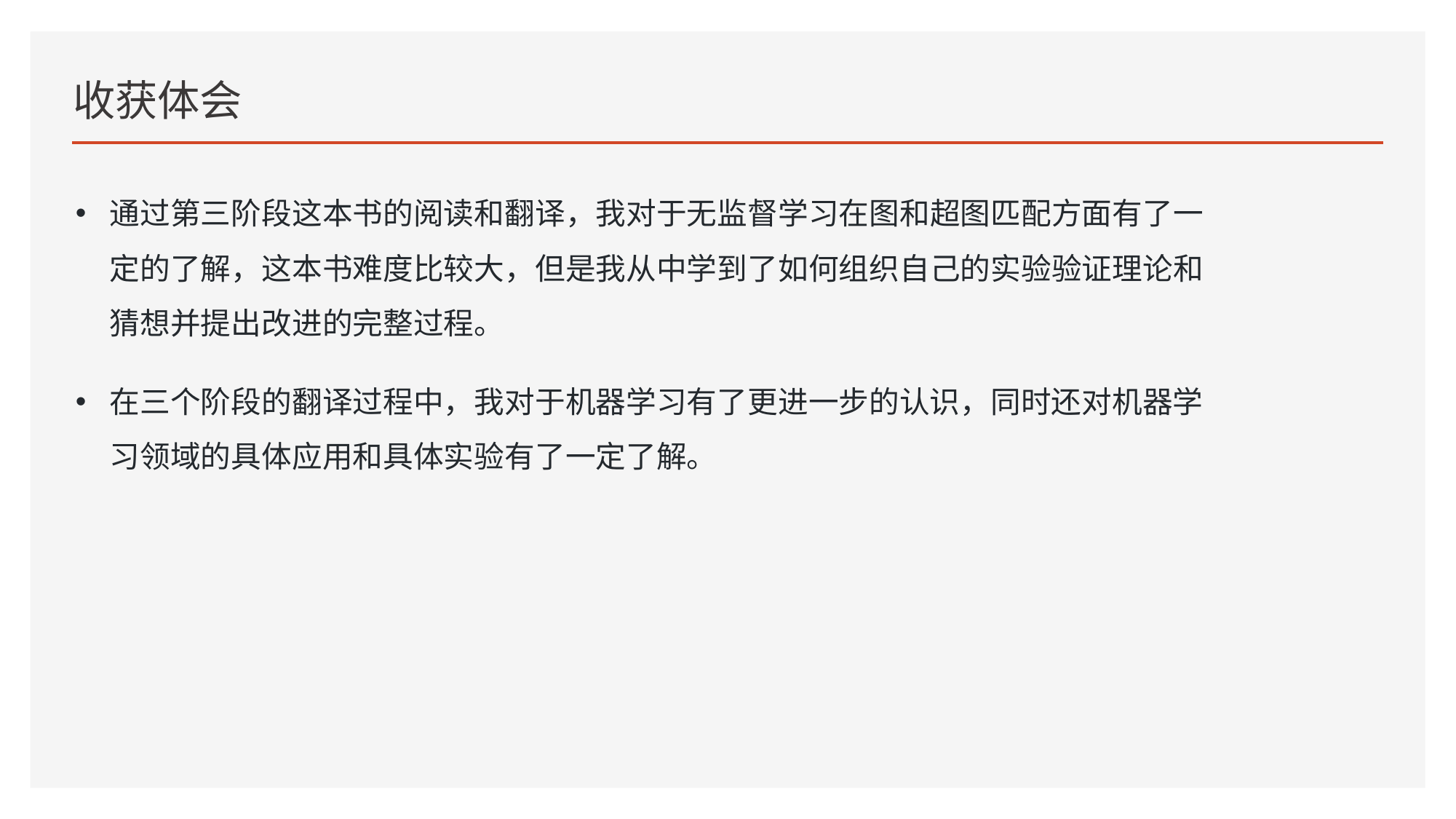

# 收获体会
通过第三阶段这本书的阅读和翻译，我对于无监督学习在图和超图匹配方面有了一定的了解，这本书难度比较大，但是我从中学到了如何组织自己的实验验证理论和猜想并提出改进的完整过程。
在三个阶段的翻译过程中，我对于机器学习有了更进一步的认识，同时还对机器学习领域的具体应用和具体实验有了一定了解。